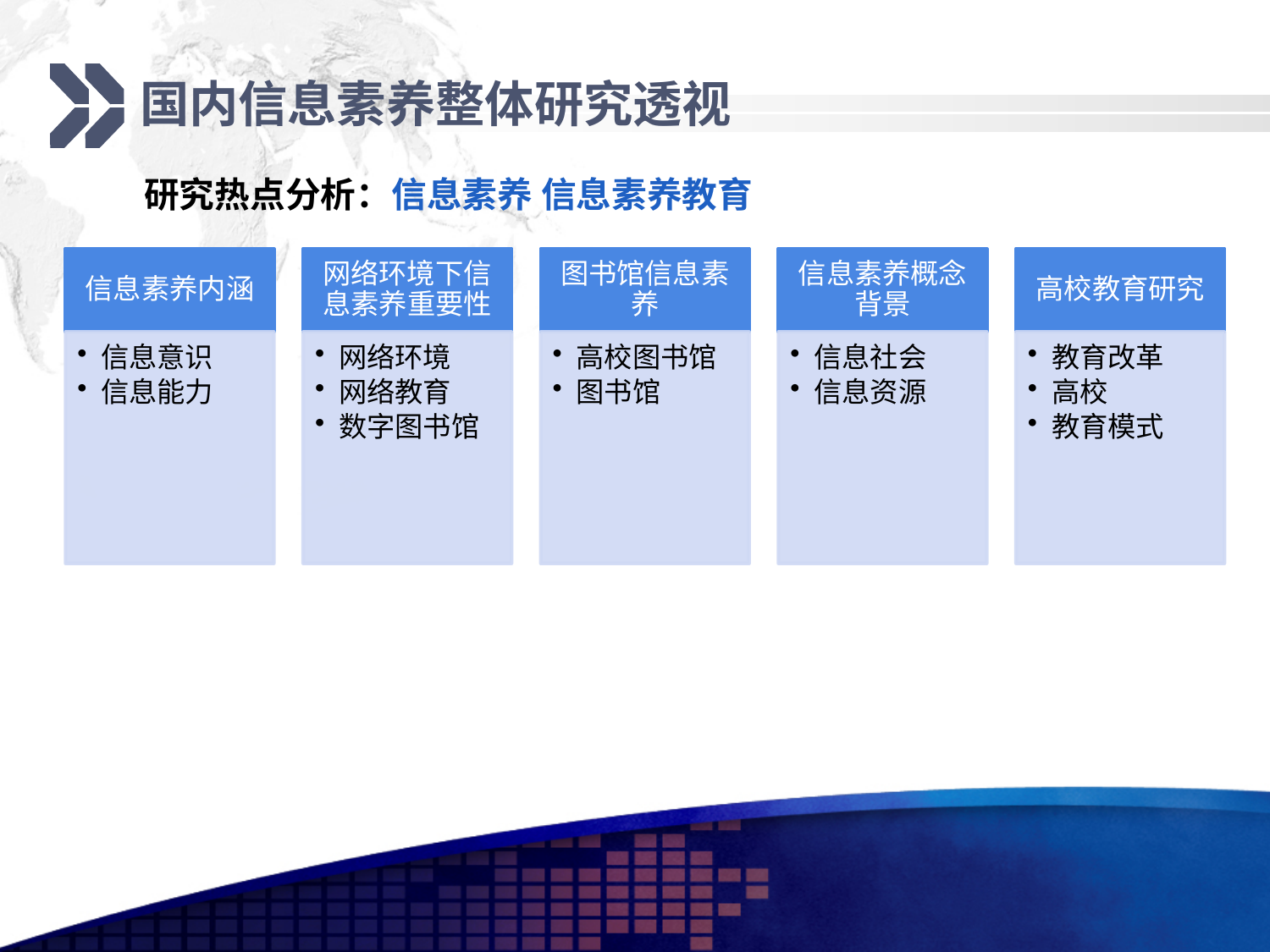

# 国内信息素养整体研究透视
研究热点分析：信息素养 信息素养教育
信息素养内涵
信息意识
信息能力
网络环境下信息素养重要性
网络环境
网络教育
数字图书馆
图书馆信息素养
高校图书馆
图书馆
信息素养概念背景
信息社会
信息资源
高校教育研究
教育改革
高校
教育模式